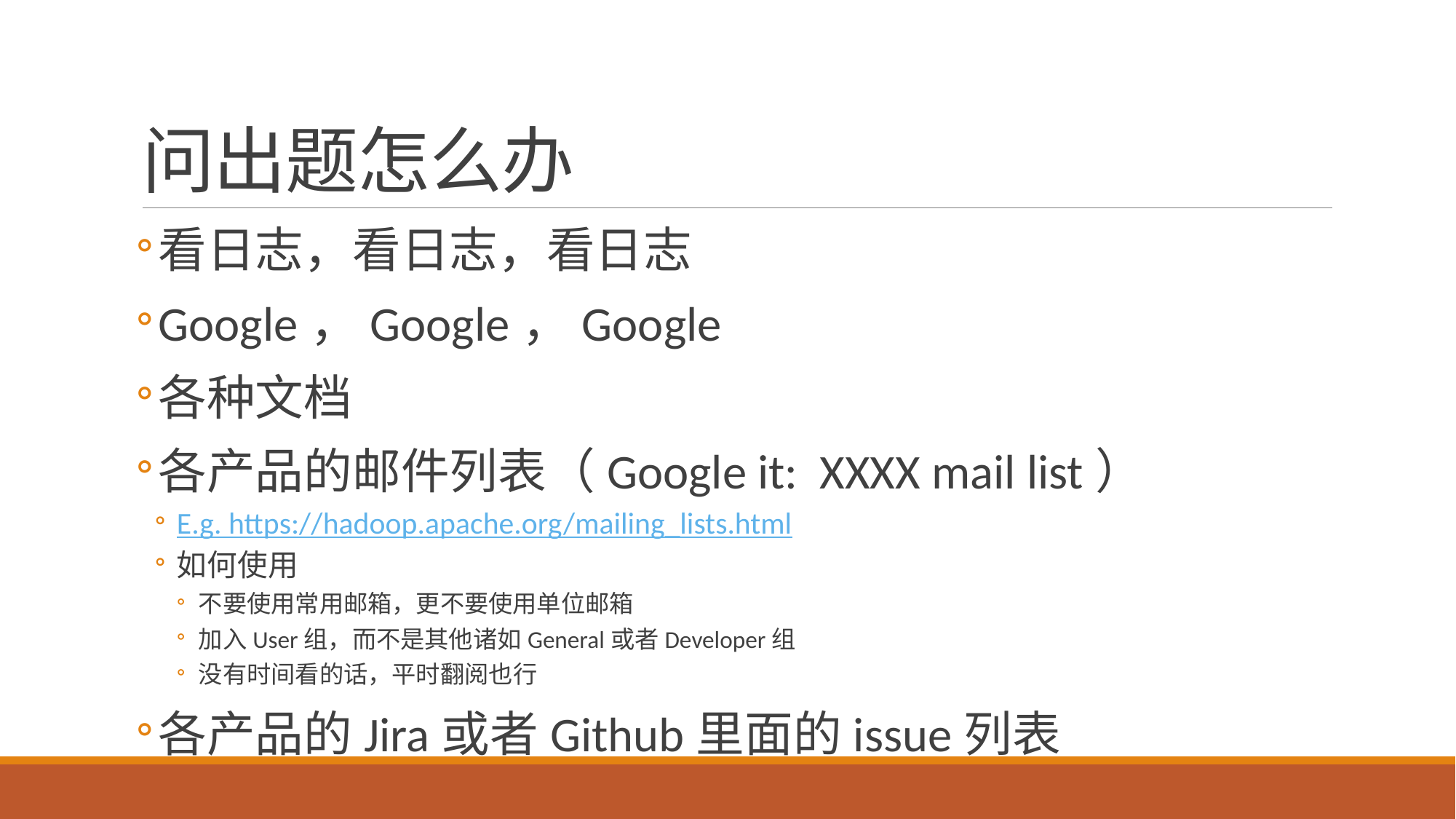

# 问出题怎么办
看日志，看日志，看日志
Google，Google，Google
各种文档
各产品的邮件列表（Google it:  XXXX mail list）
E.g. https://hadoop.apache.org/mailing_lists.html
如何使用
不要使用常用邮箱，更不要使用单位邮箱
加入User组，而不是其他诸如General或者Developer组
没有时间看的话，平时翻阅也行
各产品的Jira或者Github里面的issue列表